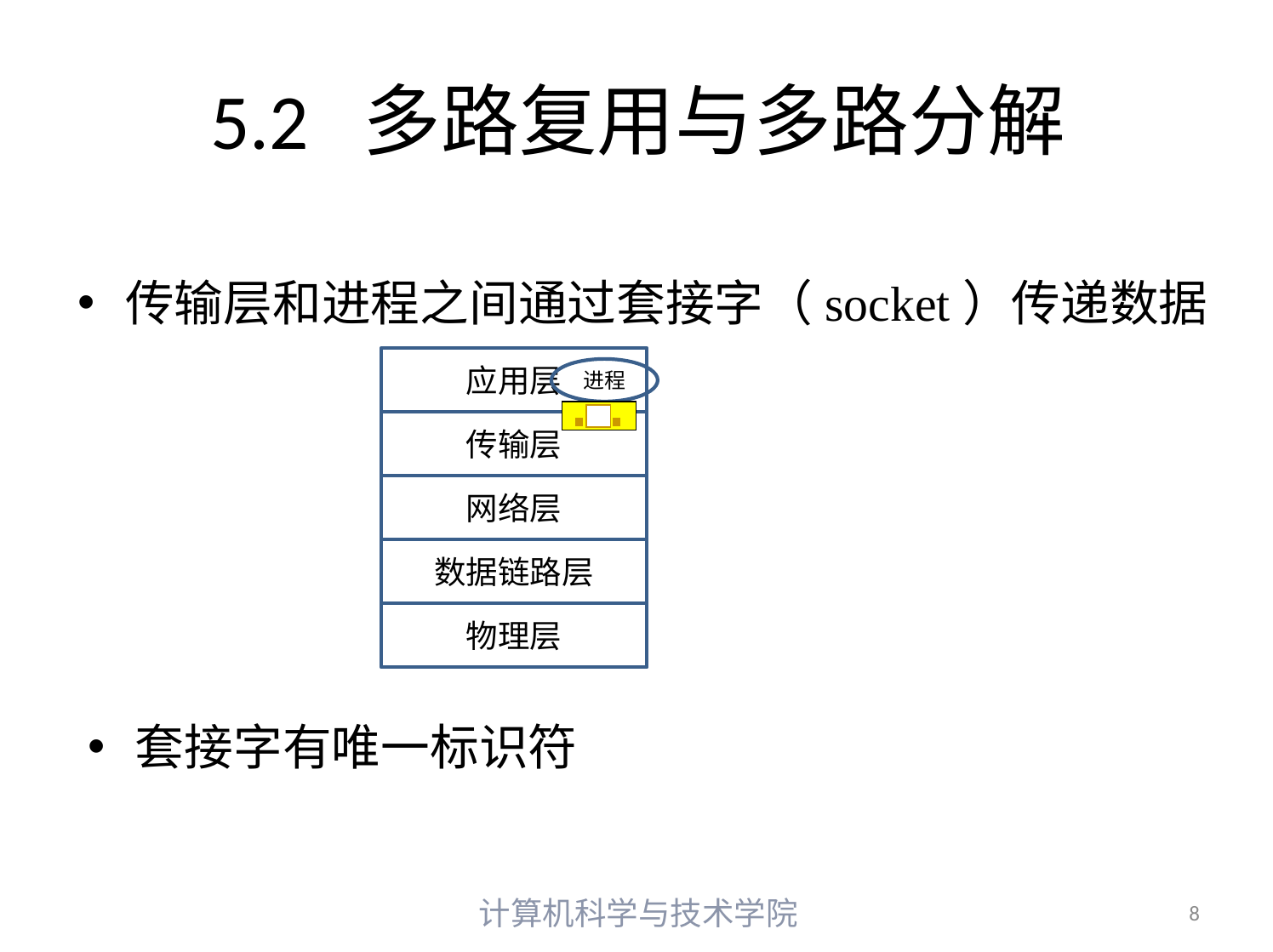

# 5.2  多路复用与多路分解
传输层和进程之间通过套接字（socket）传递数据

应用层
进程

传输层
网络层
数据链路层
物理层
套接字有唯一标识符

计算机科学与技术学院
8